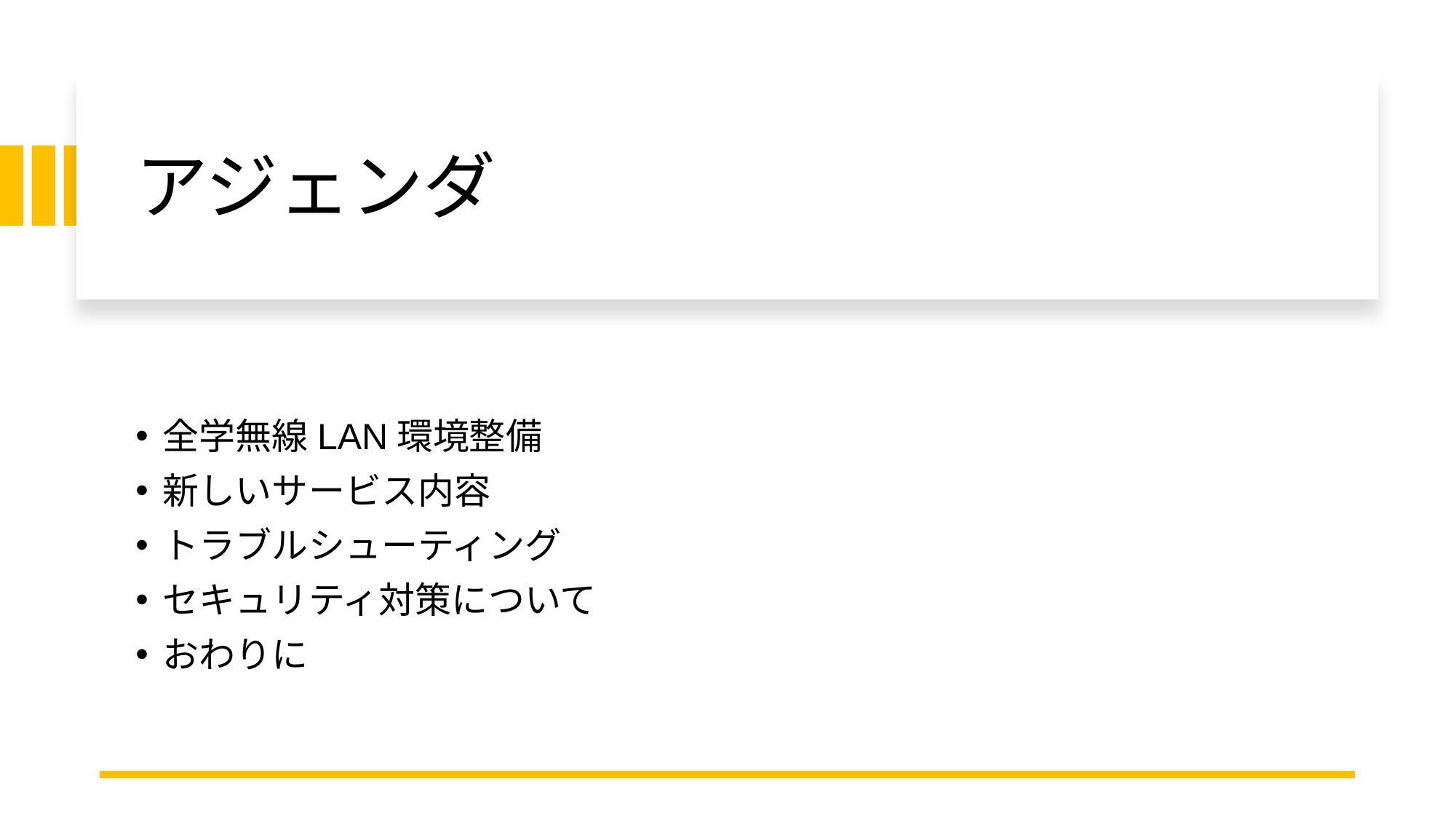

# アジェンダ

全学無線LAN環境整備
新しいサービス内容
トラブルシューティング
セキュリティ対策について
おわりに